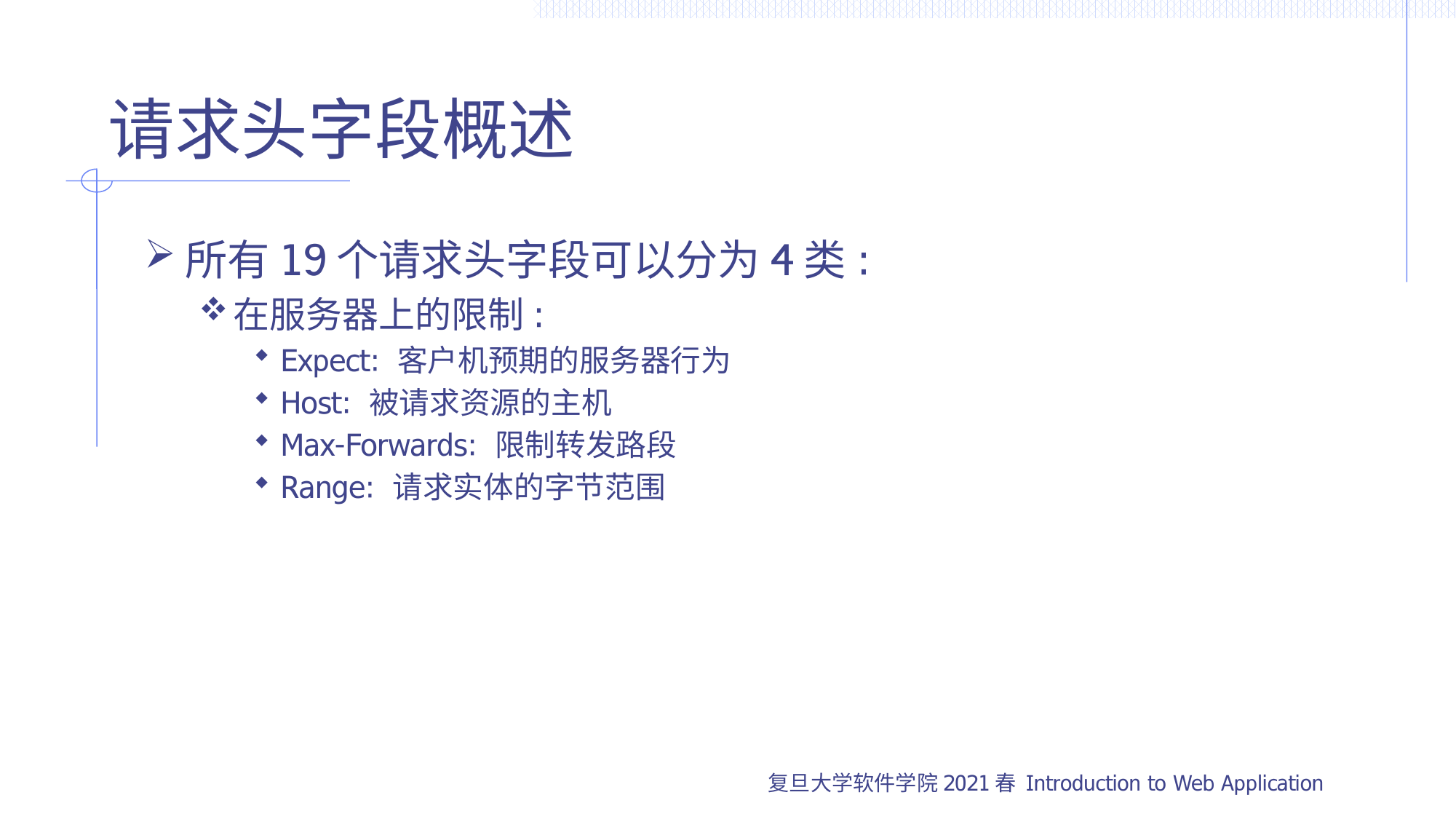

# 请求头字段概述
所有19个请求头字段可以分为4类:
在服务器上的限制:
Expect: 客户机预期的服务器行为
Host: 被请求资源的主机
Max-Forwards: 限制转发路段
Range: 请求实体的字节范围